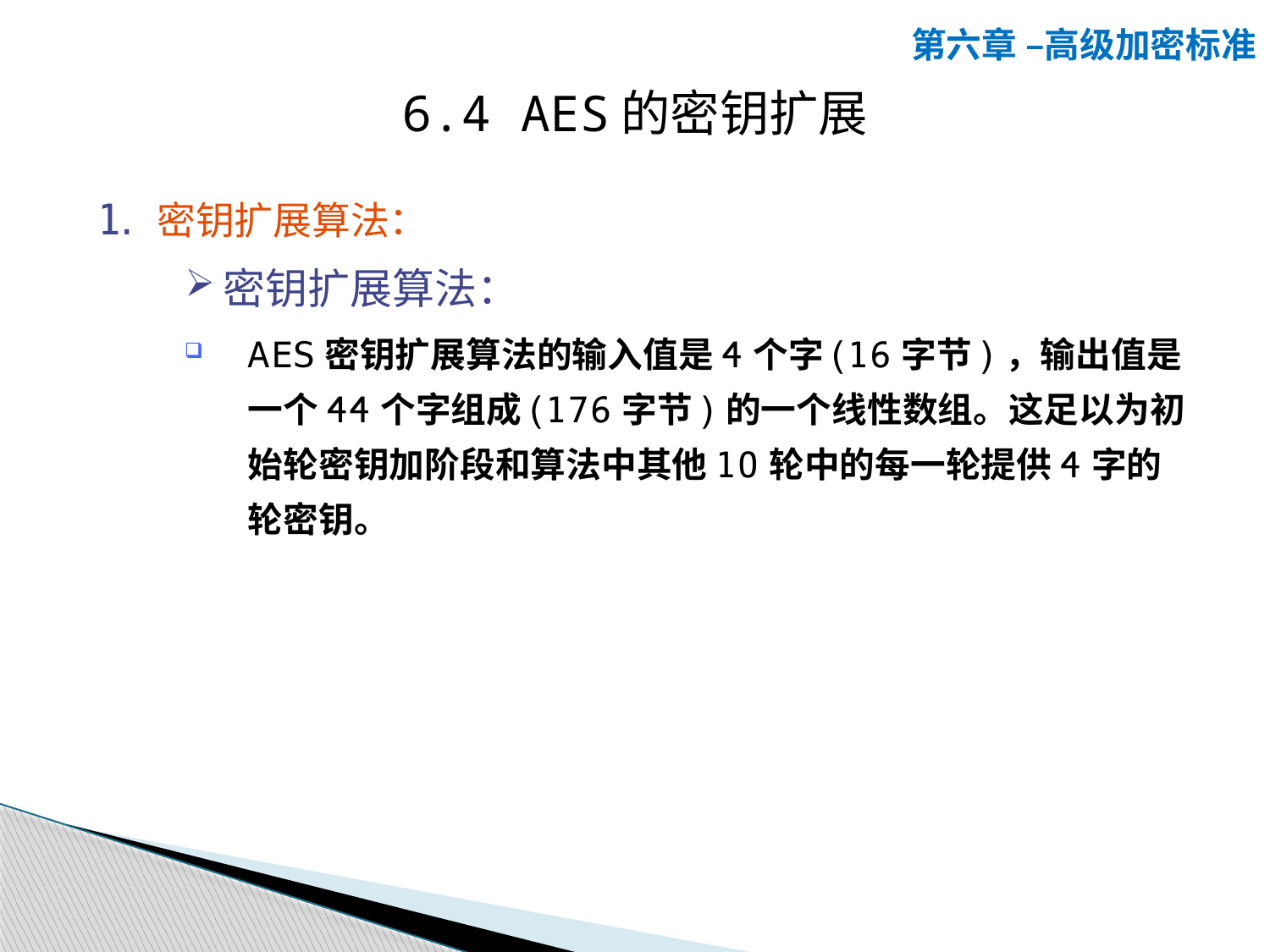

第六章 –高级加密标准
6.4 AES的密钥扩展
1. 密钥扩展算法：
密钥扩展算法：
AES密钥扩展算法的输入值是4个字(16字节)，输出值是一个44个字组成(176字节)的一个线性数组。这足以为初始轮密钥加阶段和算法中其他10轮中的每一轮提供4字的轮密钥。